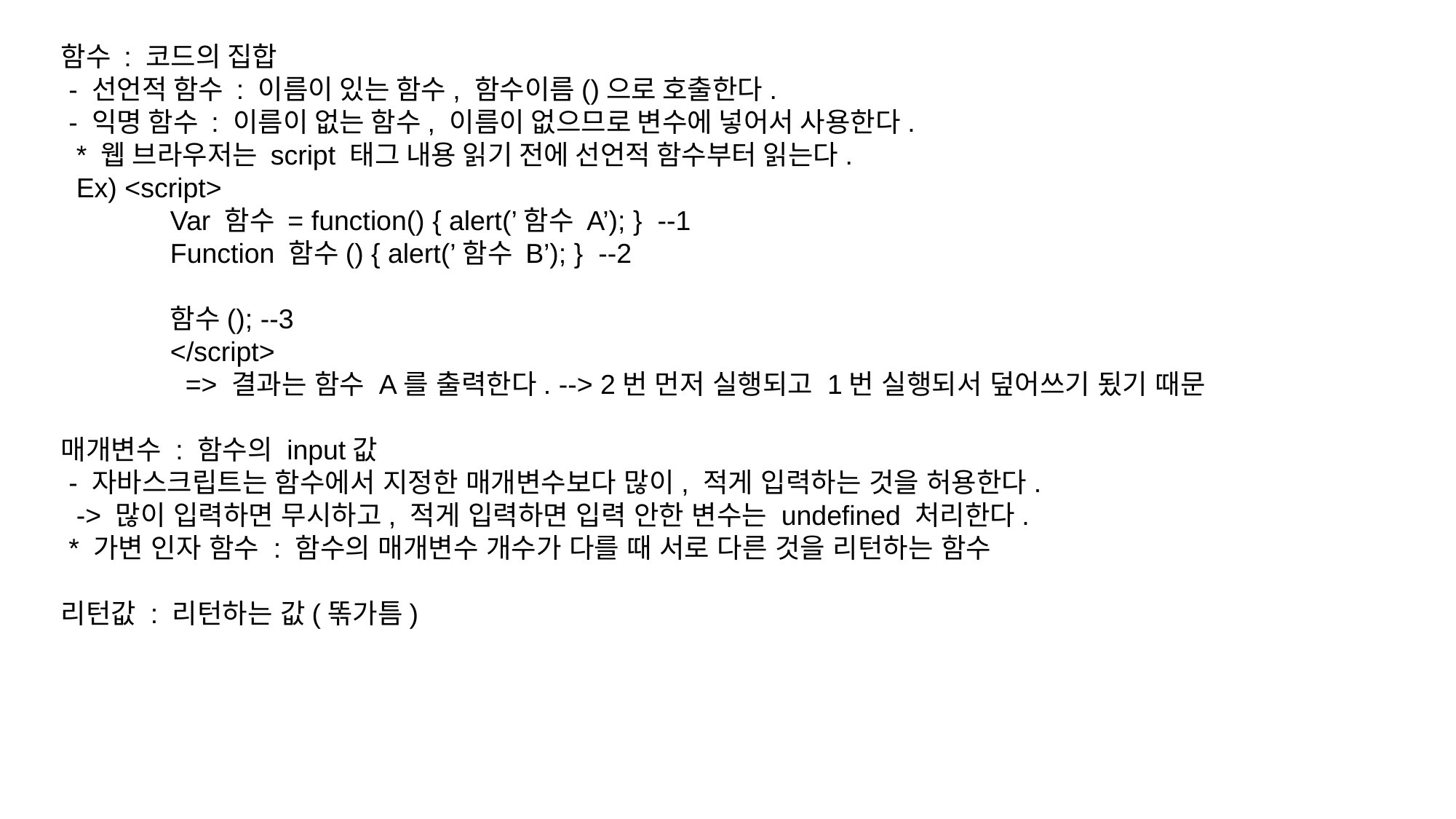

함수 : 코드의 집합
 - 선언적 함수 : 이름이 있는 함수, 함수이름()으로 호출한다.
 - 익명 함수 : 이름이 없는 함수, 이름이 없으므로 변수에 넣어서 사용한다.
  * 웹 브라우저는 script 태그 내용 읽기 전에 선언적 함수부터 읽는다.
  Ex) <script>
	Var 함수 = function() { alert(’함수 A’); }  --1
	Function 함수() { alert(’함수 B’); }  --2

	함수(); --3
	</script>
	  => 결과는 함수 A를 출력한다. --> 2번 먼저 실행되고 1번 실행되서 덮어쓰기 됬기 때문

매개변수 : 함수의 input값
 - 자바스크립트는 함수에서 지정한 매개변수보다 많이, 적게 입력하는 것을 허용한다.
  -> 많이 입력하면 무시하고, 적게 입력하면 입력 안한 변수는 undefined 처리한다.
 * 가변 인자 함수 : 함수의 매개변수 개수가 다를 때 서로 다른 것을 리턴하는 함수

리턴값 : 리턴하는 값(똒가틈)